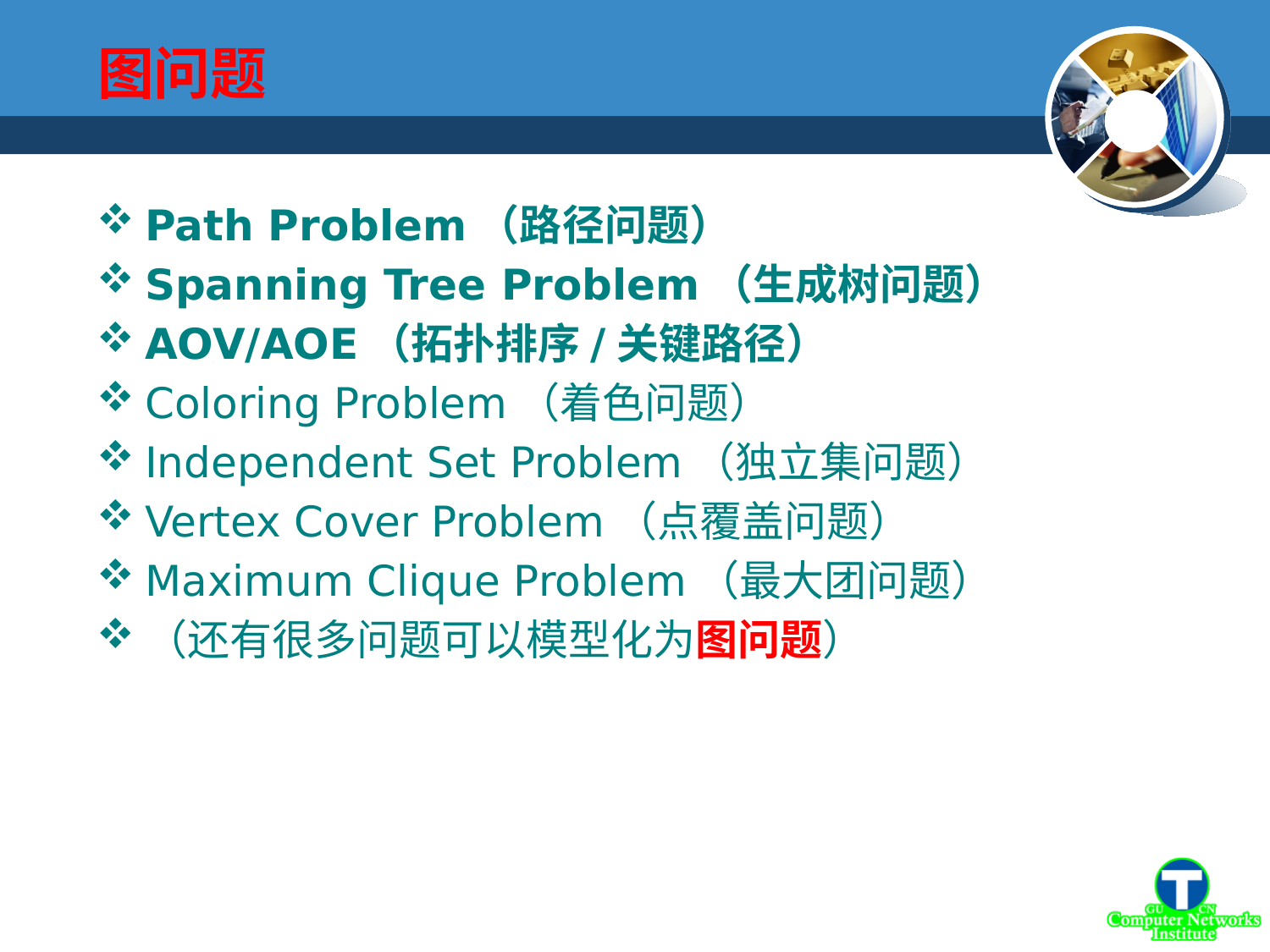

# 图问题
Path Problem（路径问题）
Spanning Tree Problem（生成树问题）
AOV/AOE（拓扑排序/关键路径）
Coloring Problem（着色问题）
Independent Set Problem（独立集问题）
Vertex Cover Problem（点覆盖问题）
Maximum Clique Problem（最大团问题）
（还有很多问题可以模型化为图问题）